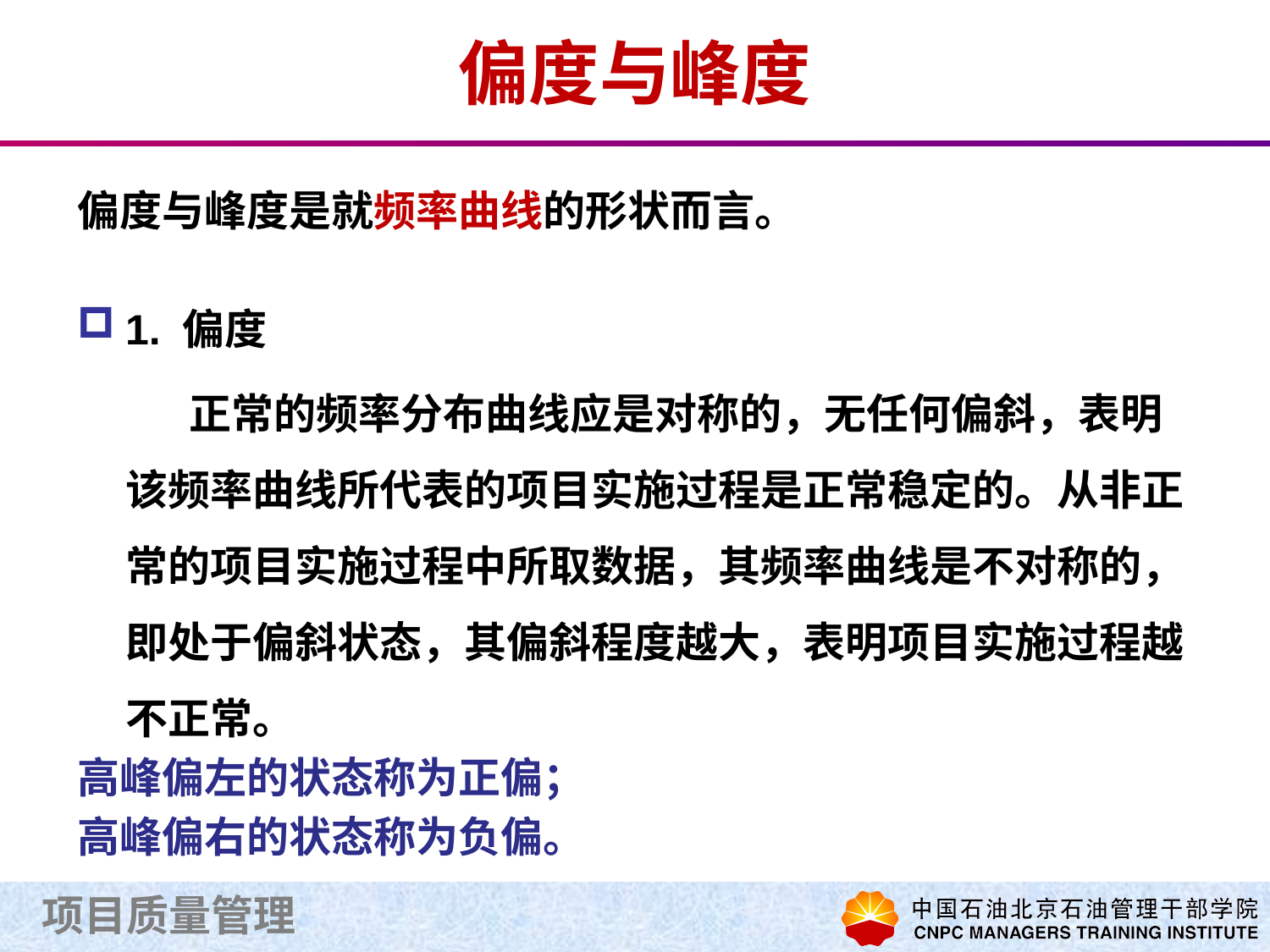

# 偏度与峰度
偏度与峰度是就频率曲线的形状而言。

1. 偏度
正常的频率分布曲线应是对称的，无任何偏斜，表明该频率曲线所代表的项目实施过程是正常稳定的。从非正常的项目实施过程中所取数据，其频率曲线是不对称的，即处于偏斜状态，其偏斜程度越大，表明项目实施过程越不正常。
高峰偏左的状态称为正偏；
高峰偏右的状态称为负偏。